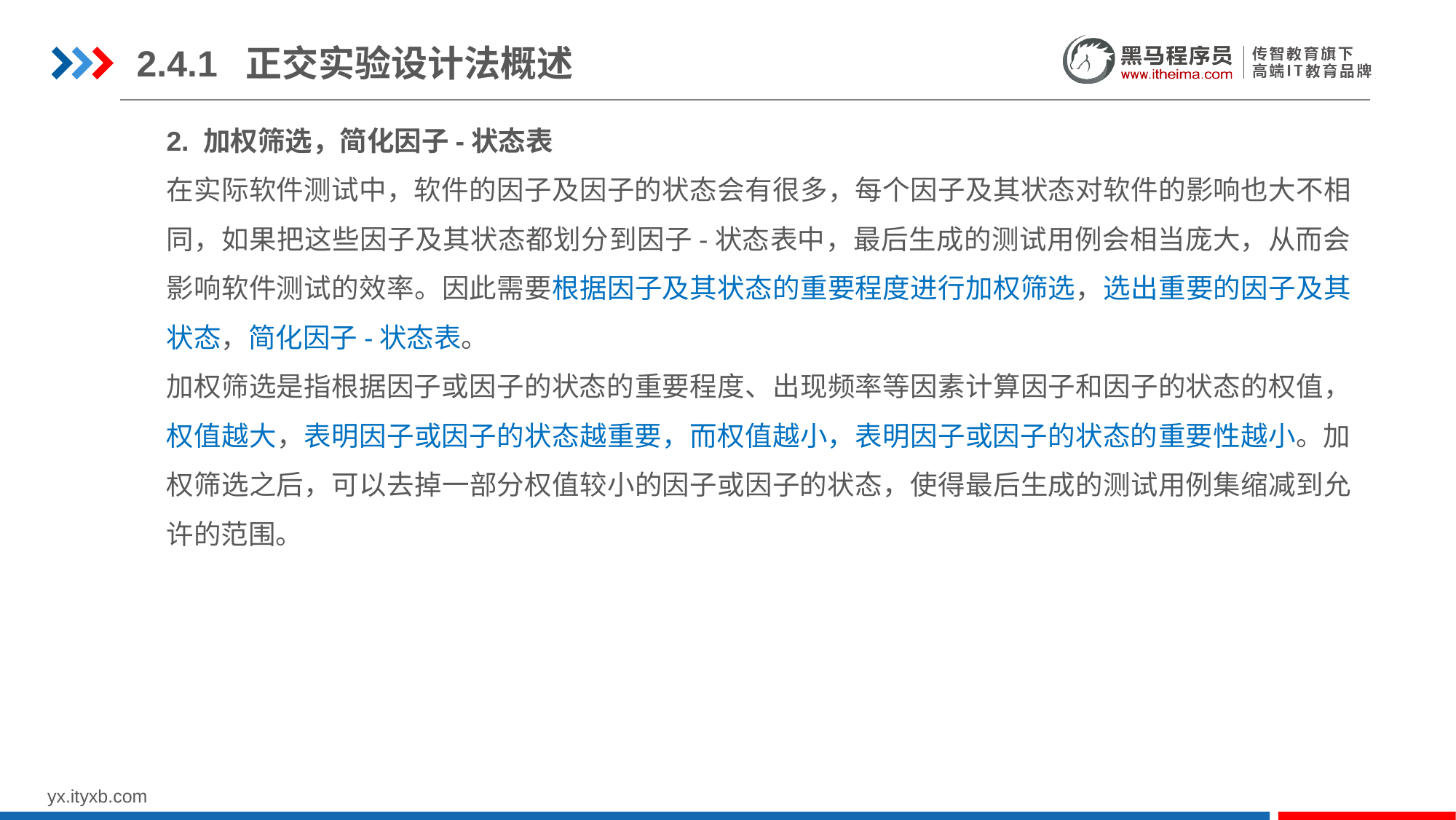

2.4.1	正交实验设计法概述
2. 加权筛选，简化因子-状态表
在实际软件测试中，软件的因子及因子的状态会有很多，每个因子及其状态对软件的影响也大不相同，如果把这些因子及其状态都划分到因子-状态表中，最后生成的测试用例会相当庞大，从而会影响软件测试的效率。因此需要根据因子及其状态的重要程度进行加权筛选，选出重要的因子及其状态，简化因子-状态表。
加权筛选是指根据因子或因子的状态的重要程度、出现频率等因素计算因子和因子的状态的权值，权值越大，表明因子或因子的状态越重要，而权值越小，表明因子或因子的状态的重要性越小。加权筛选之后，可以去掉一部分权值较小的因子或因子的状态，使得最后生成的测试用例集缩减到允许的范围。